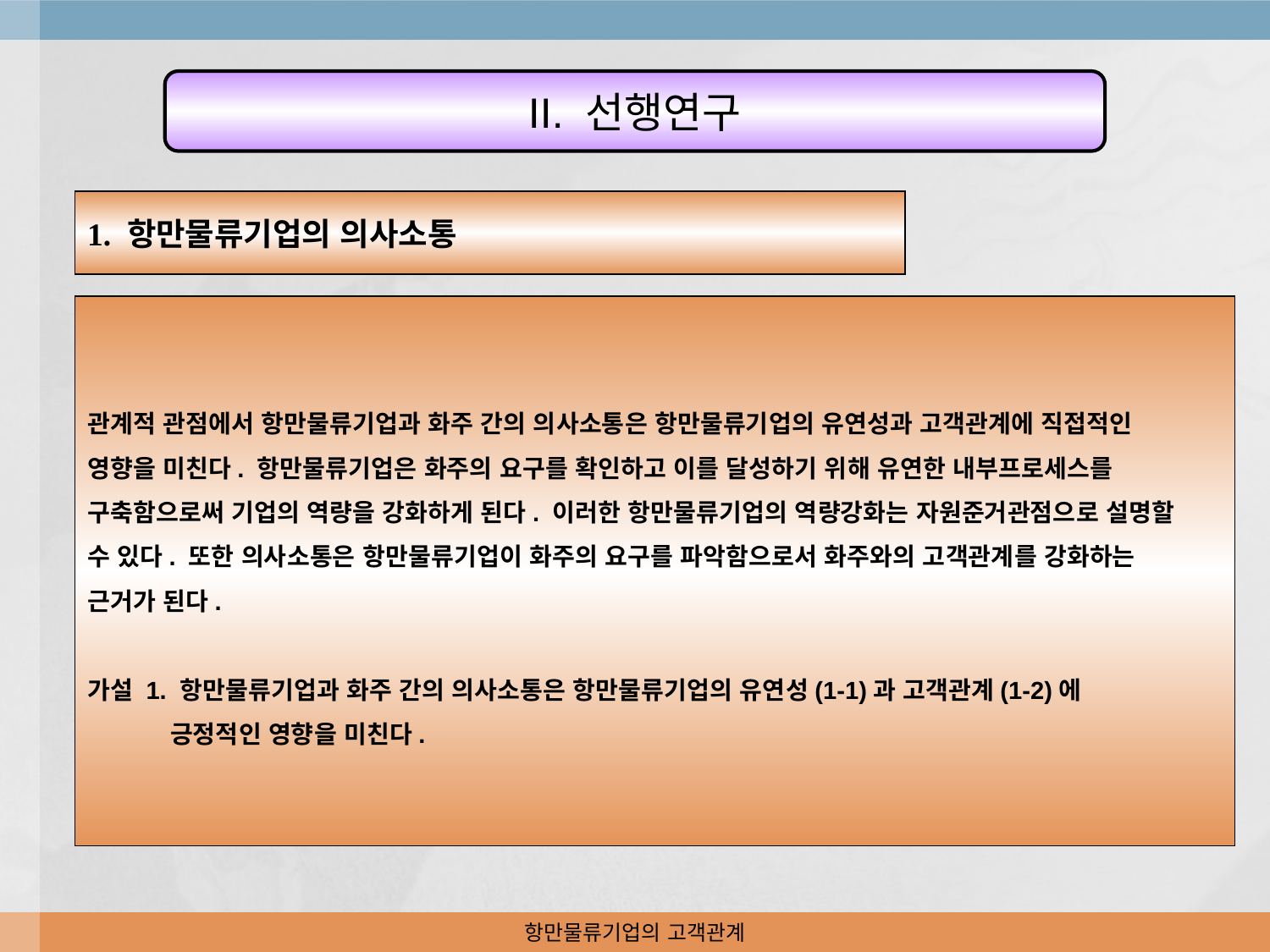

II. 선행연구
1. 항만물류기업의 의사소통
관계적 관점에서 항만물류기업과 화주 간의 의사소통은 항만물류기업의 유연성과 고객관계에 직접적인
영향을 미친다. 항만물류기업은 화주의 요구를 확인하고 이를 달성하기 위해 유연한 내부프로세스를
구축함으로써 기업의 역량을 강화하게 된다. 이러한 항만물류기업의 역량강화는 자원준거관점으로 설명할
수 있다. 또한 의사소통은 항만물류기업이 화주의 요구를 파악함으로서 화주와의 고객관계를 강화하는
근거가 된다.

가설 1. 항만물류기업과 화주 간의 의사소통은 항만물류기업의 유연성(1-1)과 고객관계(1-2)에
           긍정적인 영향을 미친다.
항만물류기업의 고객관계